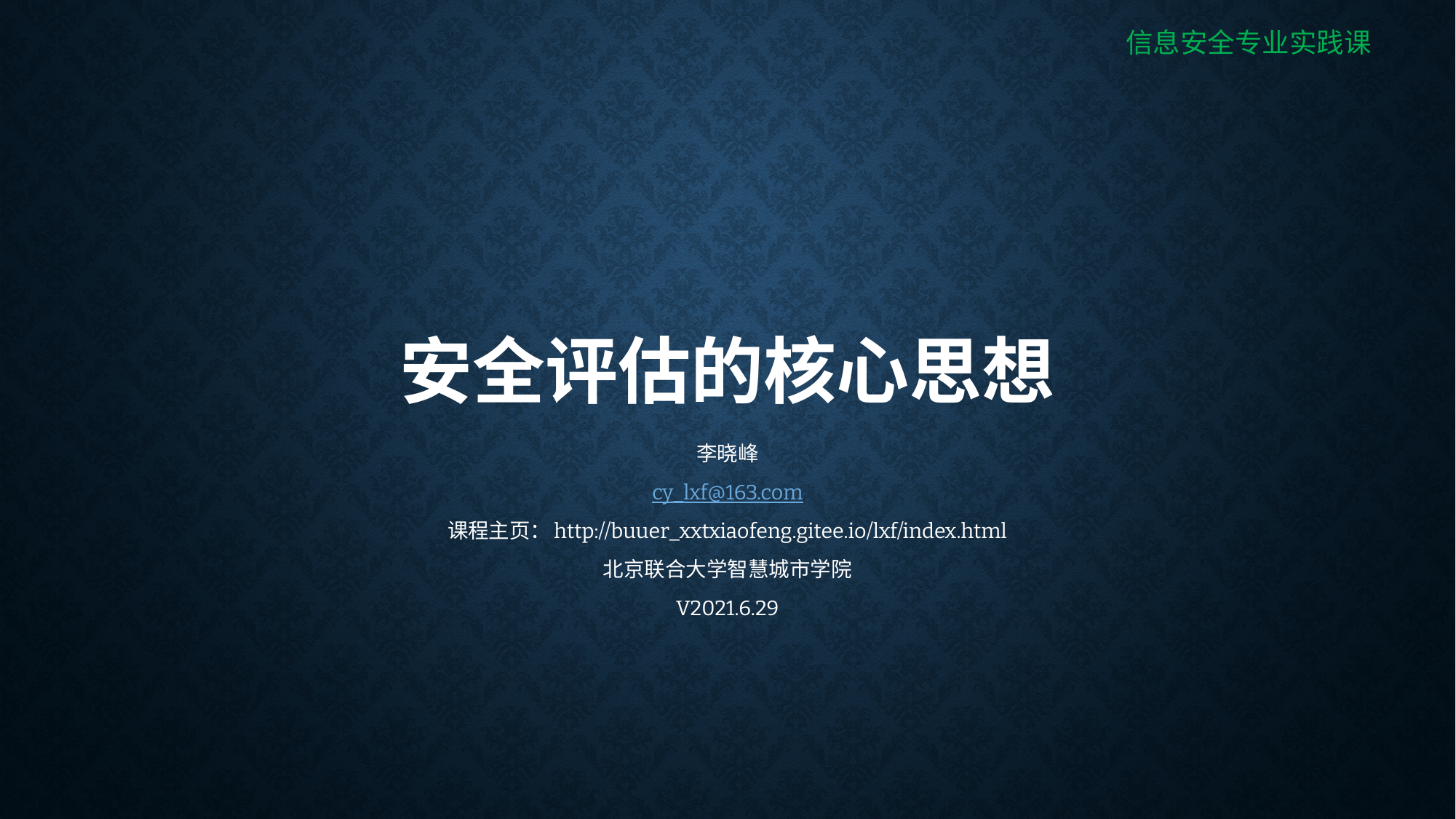

# 安全评估的核心思想
李晓峰
cy_lxf@163.com
课程主页：http://buuer_xxtxiaofeng.gitee.io/lxf/index.html
北京联合大学智慧城市学院
V2021.6.29